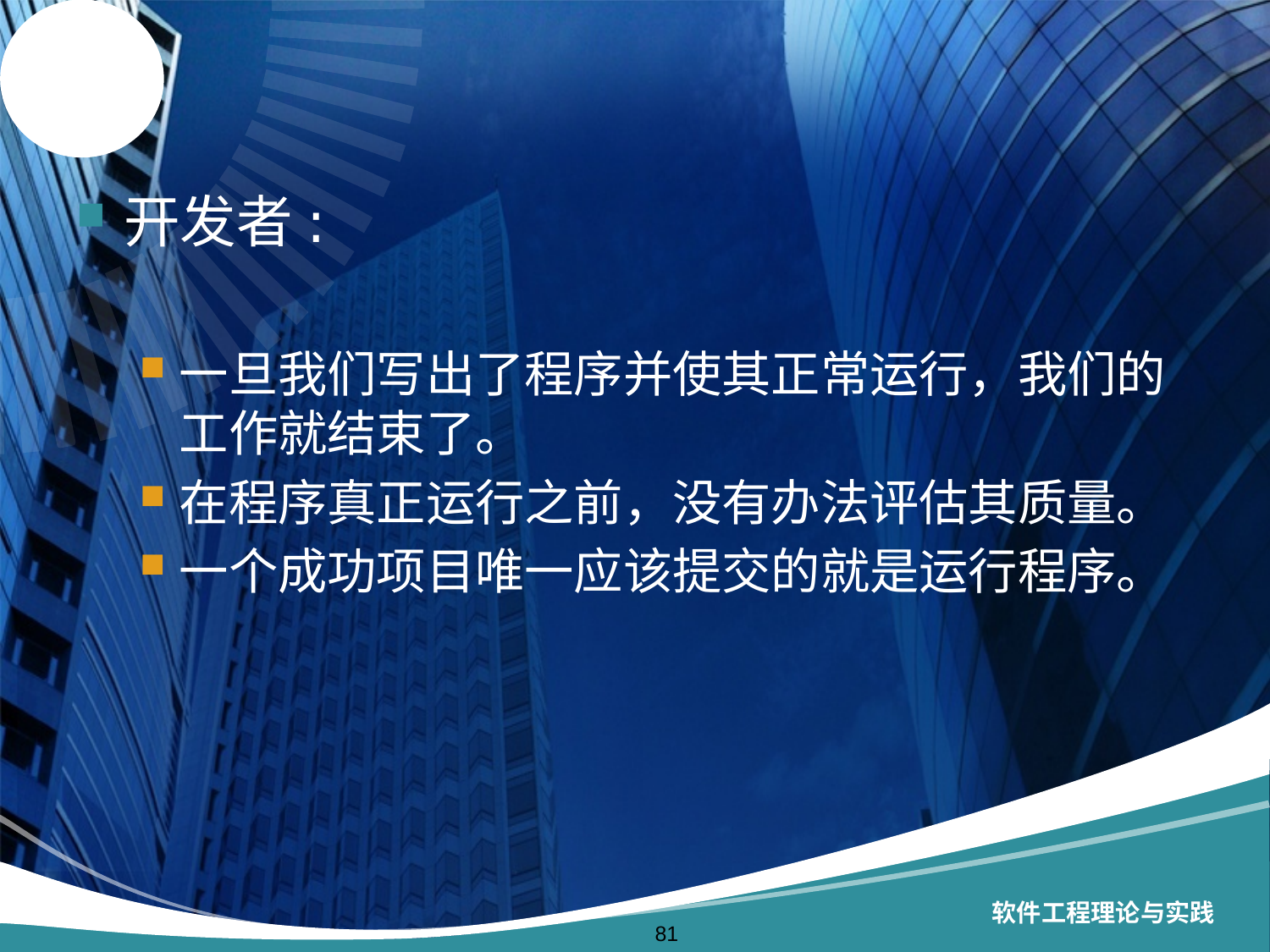

开发者:

一旦我们写出了程序并使其正常运行，我们的工作就结束了。
在程序真正运行之前，没有办法评估其质量。
一个成功项目唯一应该提交的就是运行程序。

软件工程理论与实践
81